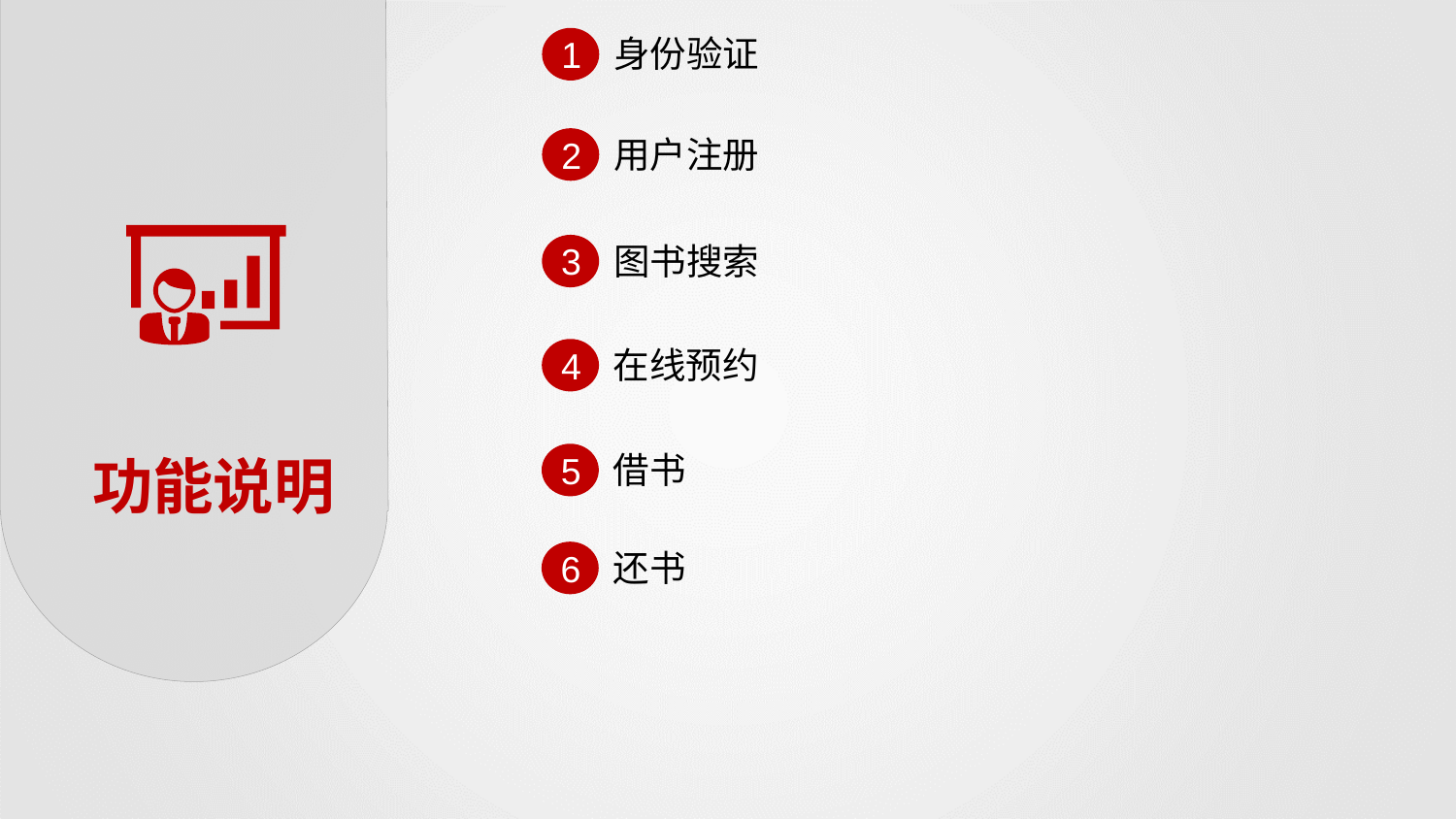

身份验证
1
用户注册
2

图书搜索
3
在线预约
4
借书
5
功能说明

还书
6